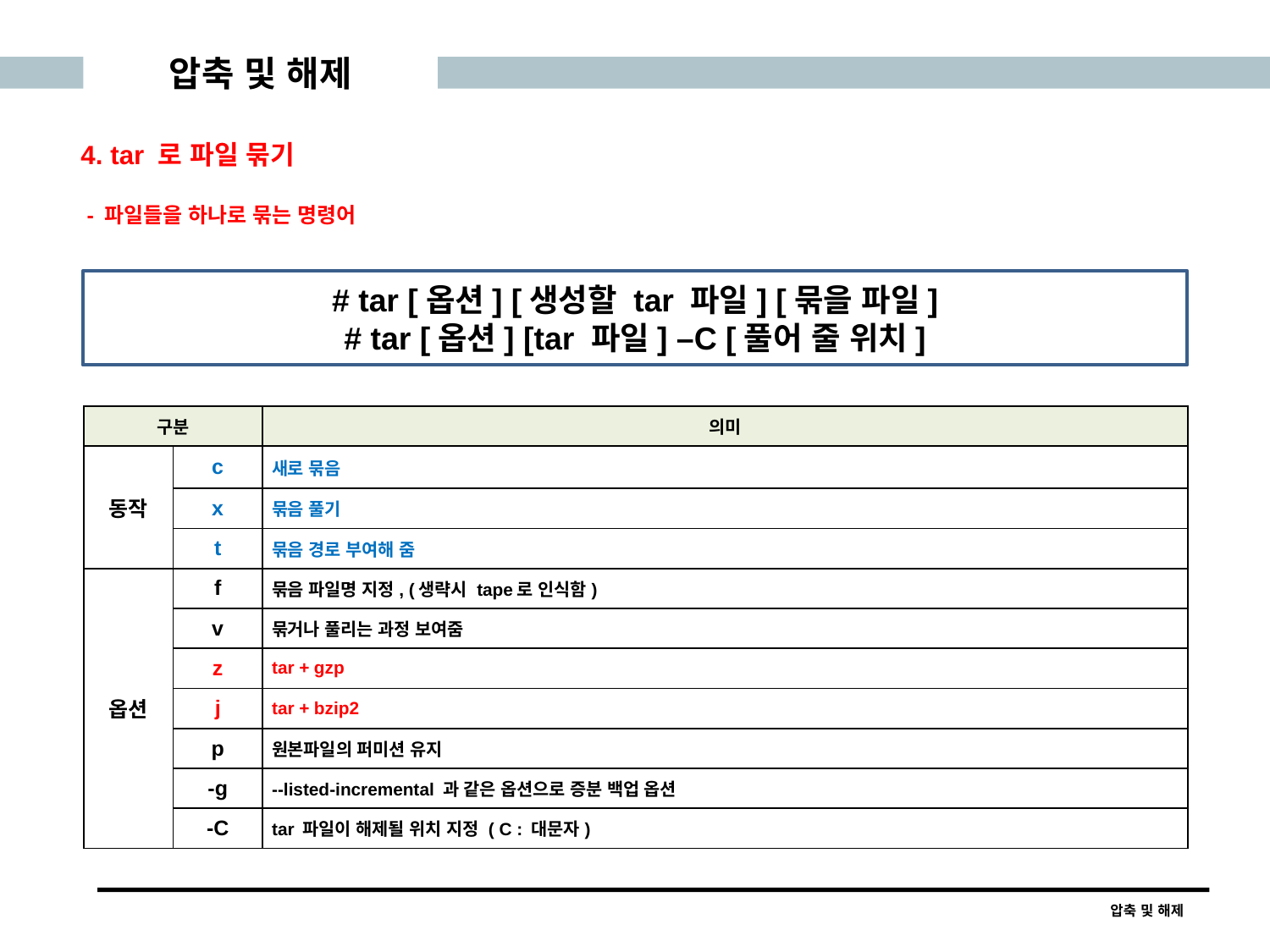

압축 및 해제

4. tar 로 파일 묶기

 - 파일들을 하나로 묶는 명령어
# tar [옵션] [생성할 tar 파일] [묶을 파일]
# tar [옵션] [tar 파일] –C [풀어 줄 위치]
| 구분 |  | 의미 |
| --- | --- | --- |
| 동작 | c | 새로 묶음 |
|  | x | 묶음 풀기 |
|  | t | 묶음 경로 부여해 줌 |
| 옵션 | f | 묶음 파일명 지정, (생략시 tape로 인식함) |
|  | v | 묶거나 풀리는 과정 보여줌 |
|  | z | tar + gzp |
|  | j | tar + bzip2 |
|  | p | 원본파일의 퍼미션 유지 |
|  | -g | --listed-incremental 과 같은 옵션으로 증분 백업 옵션 |
|  | -C | tar 파일이 해제될 위치 지정 ( C : 대문자) |

압축 및 해제